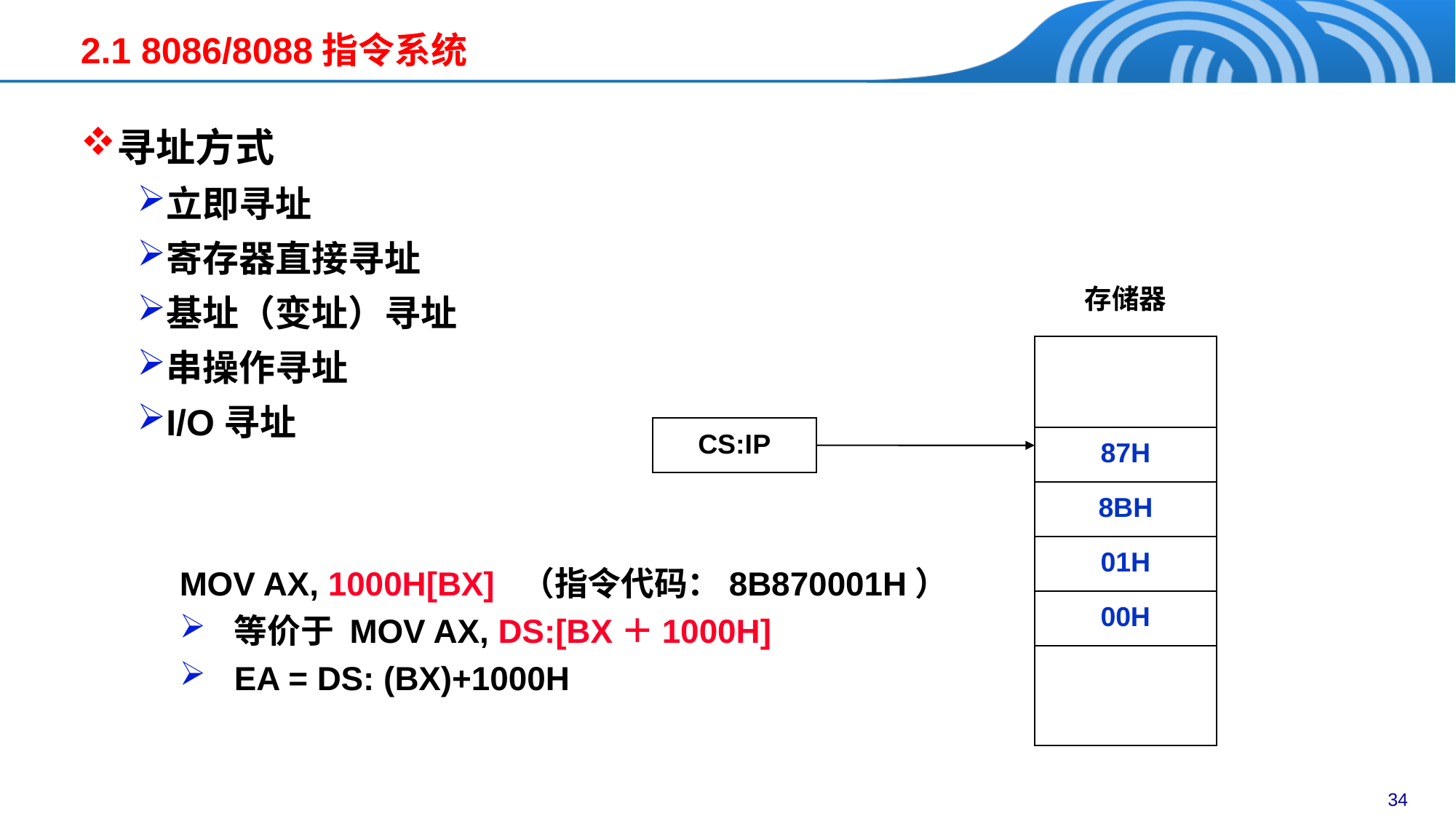

2.1 8086/8088指令系统
寻址方式
立即寻址
寄存器直接寻址
基址（变址）寻址
串操作寻址
I/O寻址
存储器

87H
8BH
01H
00H

CS:IP

MOV AX, 1000H[BX]  （指令代码：8B870001H）
等价于 MOV AX, DS:[BX＋1000H]
EA = DS: (BX)+1000H